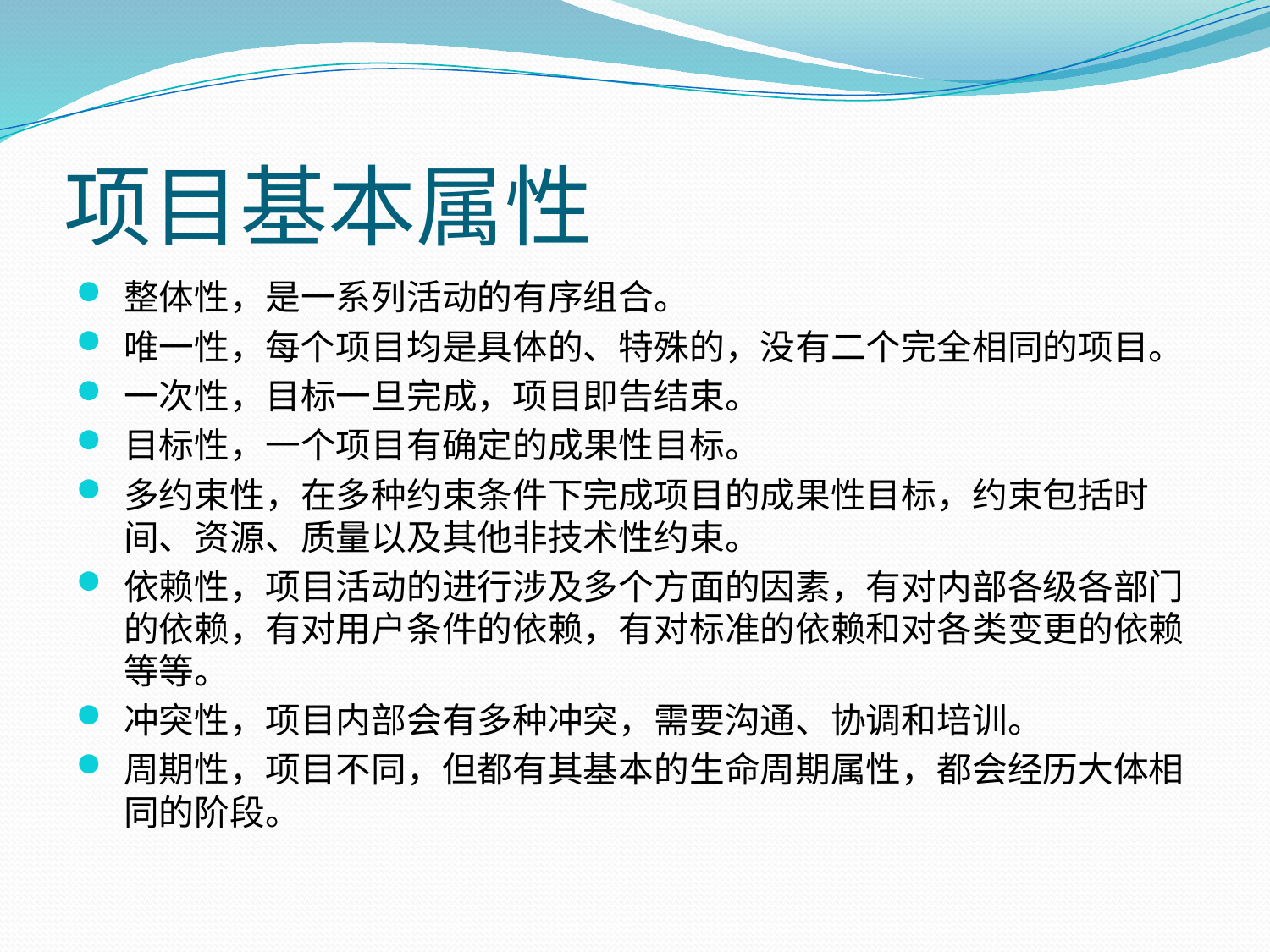

# 项目基本属性
整体性，是一系列活动的有序组合。
唯一性，每个项目均是具体的、特殊的，没有二个完全相同的项目。
一次性，目标一旦完成，项目即告结束。
目标性，一个项目有确定的成果性目标。
多约束性，在多种约束条件下完成项目的成果性目标，约束包括时间、资源、质量以及其他非技术性约束。
依赖性，项目活动的进行涉及多个方面的因素，有对内部各级各部门的依赖，有对用户条件的依赖，有对标准的依赖和对各类变更的依赖等等。
冲突性，项目内部会有多种冲突，需要沟通、协调和培训。
周期性，项目不同，但都有其基本的生命周期属性，都会经历大体相同的阶段。